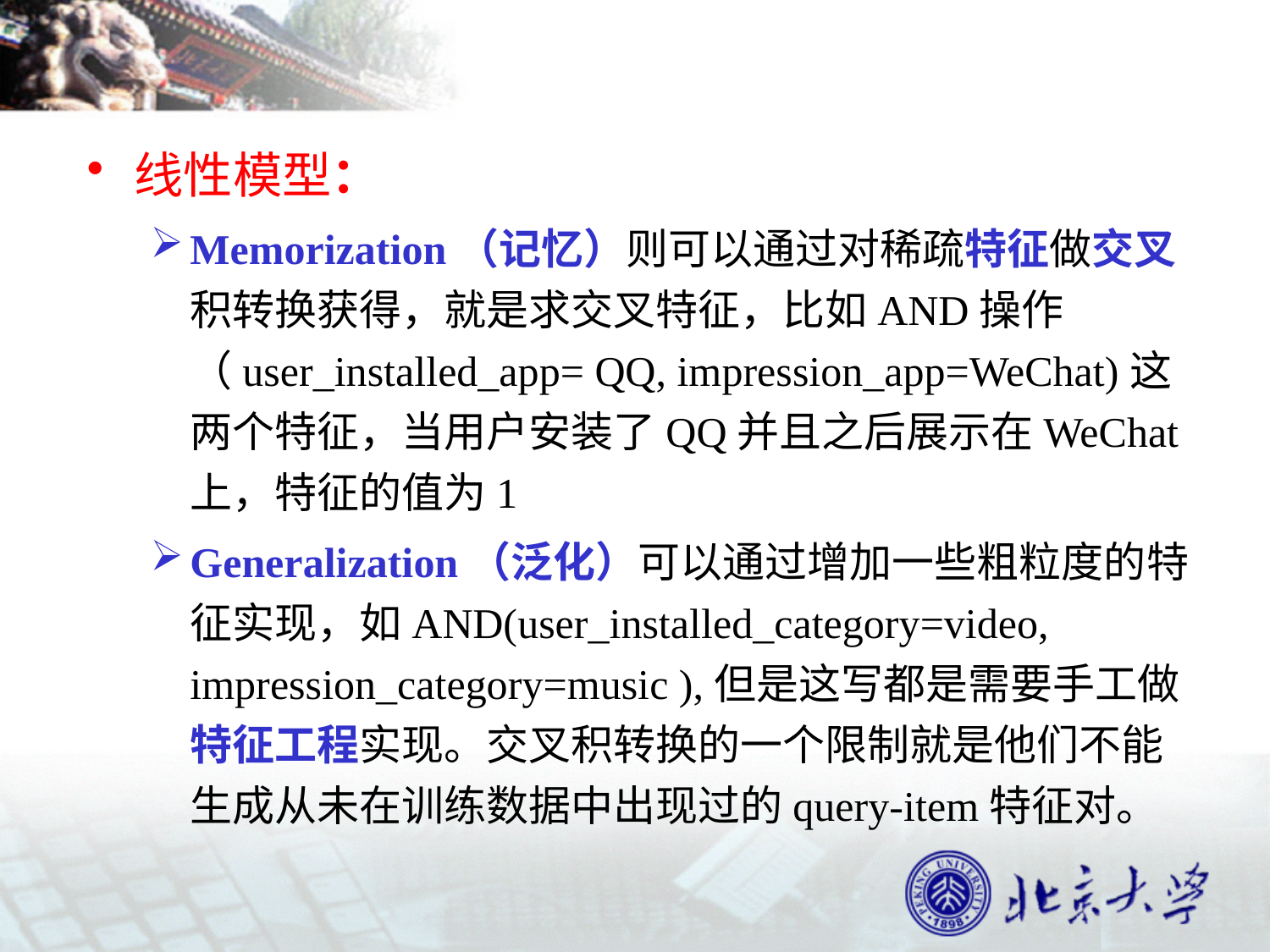

线性模型：
Memorization（记忆）则可以通过对稀疏特征做交叉积转换获得，就是求交叉特征，比如AND操作 （user_installed_app= QQ, impression_app=WeChat)这两个特征，当用户安装了QQ并且之后展示在WeChat上，特征的值为1
Generalization（泛化）可以通过增加一些粗粒度的特征实现，如AND(user_installed_category=video, impression_category=music ),但是这写都是需要手工做特征工程实现。交叉积转换的一个限制就是他们不能生成从未在训练数据中出现过的query-item特征对。